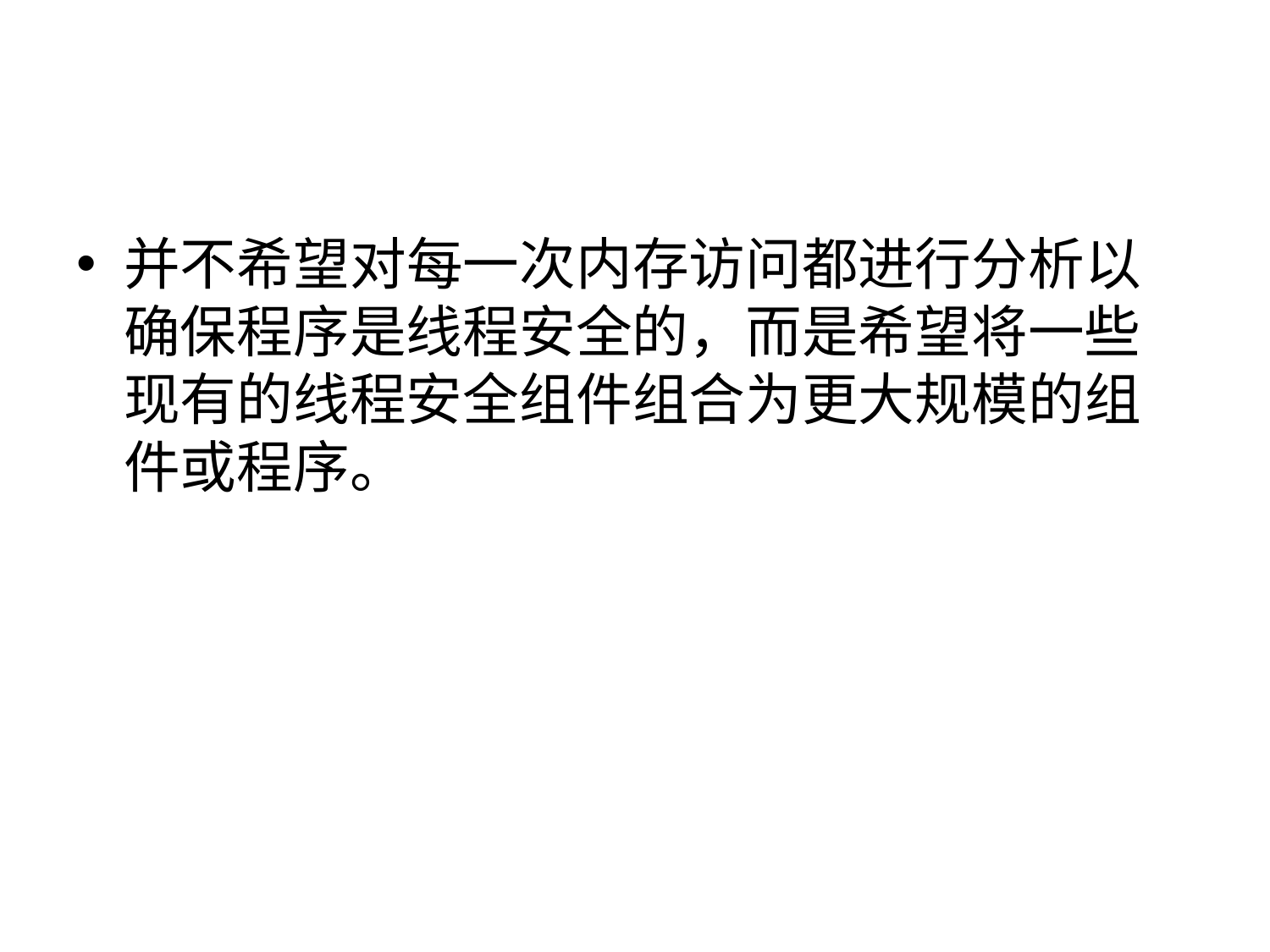

#
并不希望对每一次内存访问都进行分析以确保程序是线程安全的，而是希望将一些现有的线程安全组件组合为更大规模的组件或程序。